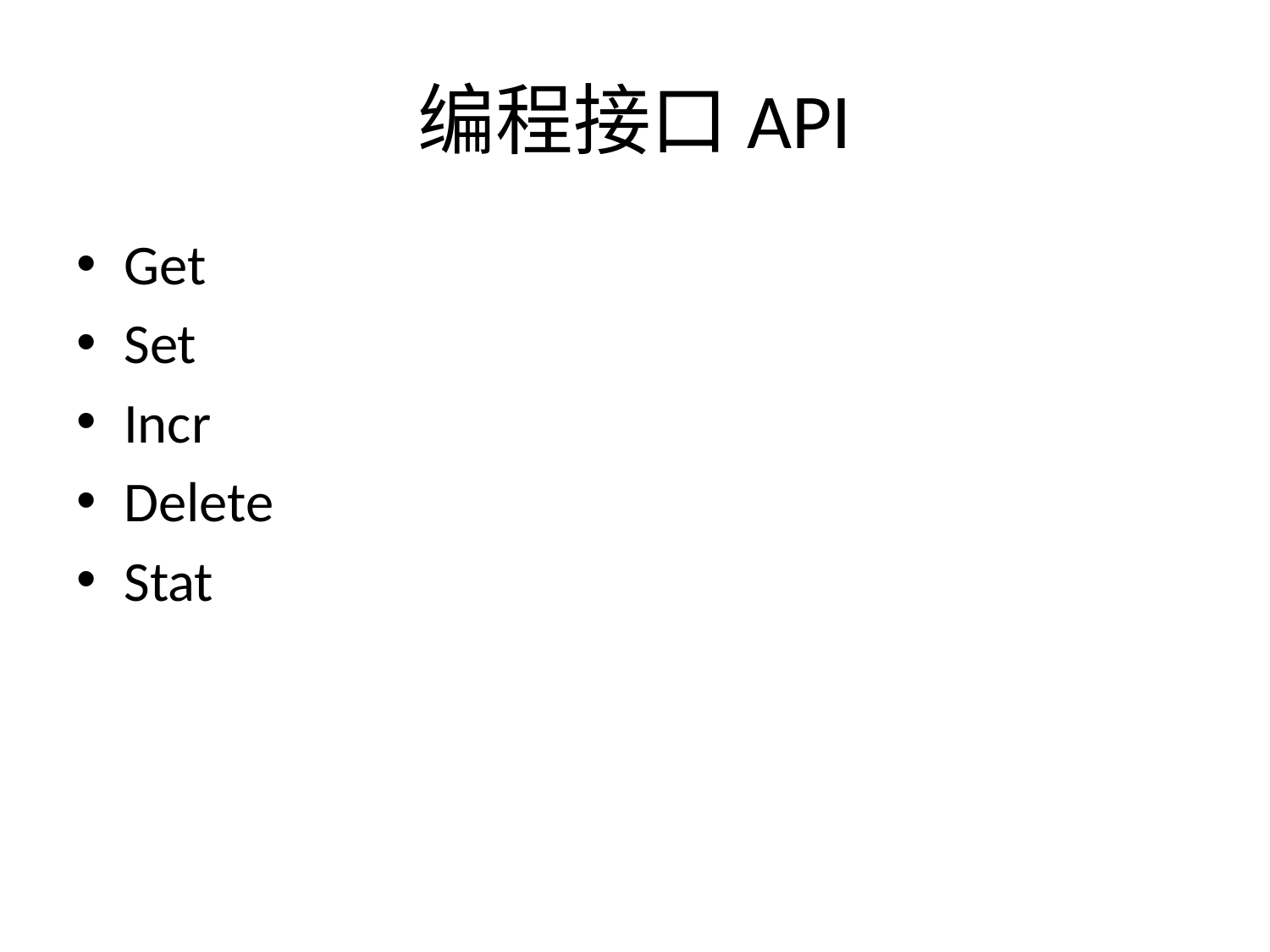

# 编程接口API
Get
Set
Incr
Delete
Stat